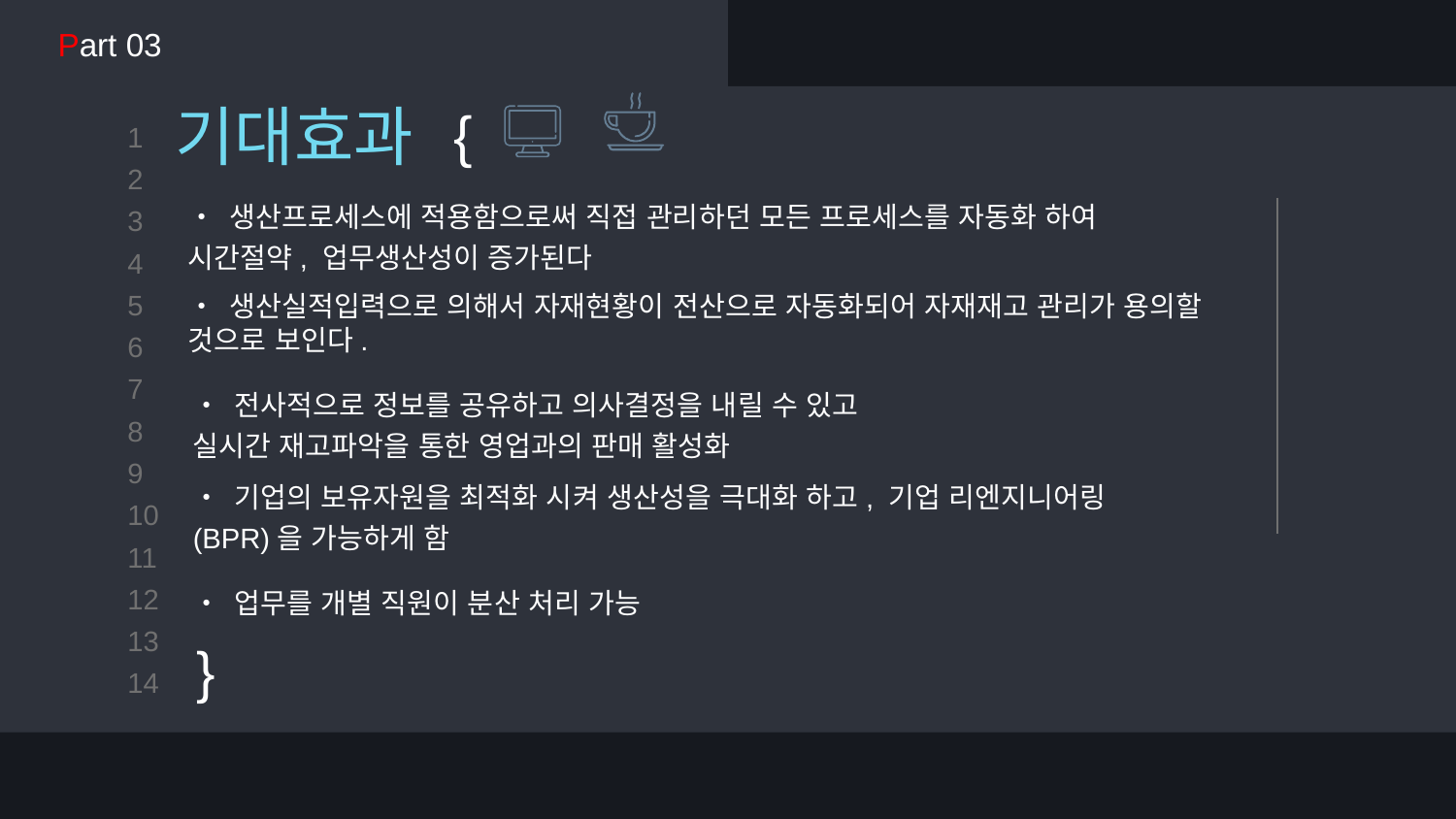

Part 03
{
기대효과

• 생산프로세스에 적용함으로써 직접 관리하던 모든 프로세스를 자동화 하여
시간절약, 업무생산성이 증가된다

• 생산실적입력으로 의해서 자재현황이 전산으로 자동화되어 자재재고 관리가 용의할 것으로 보인다.

• 전사적으로 정보를 공유하고 의사결정을 내릴 수 있고
실시간 재고파악을 통한 영업과의 판매 활성화

• 기업의 보유자원을 최적화 시켜 생산성을 극대화 하고, 기업 리엔지니어링
(BPR)을 가능하게 함

• 업무를 개별 직원이 분산 처리 가능

}